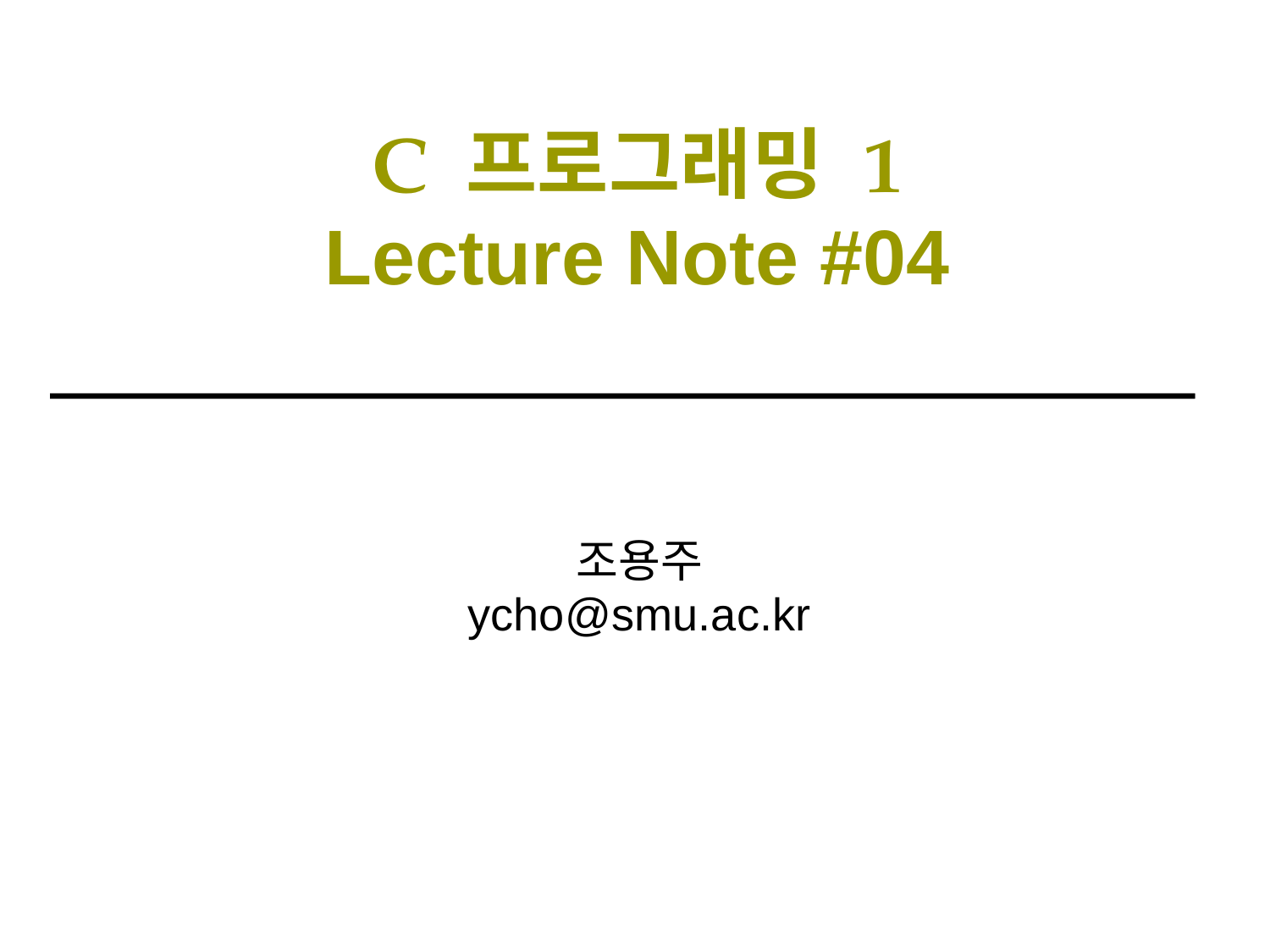

C 프로그래밍 1
Lecture Note #04

조용주
ycho@smu.ac.kr